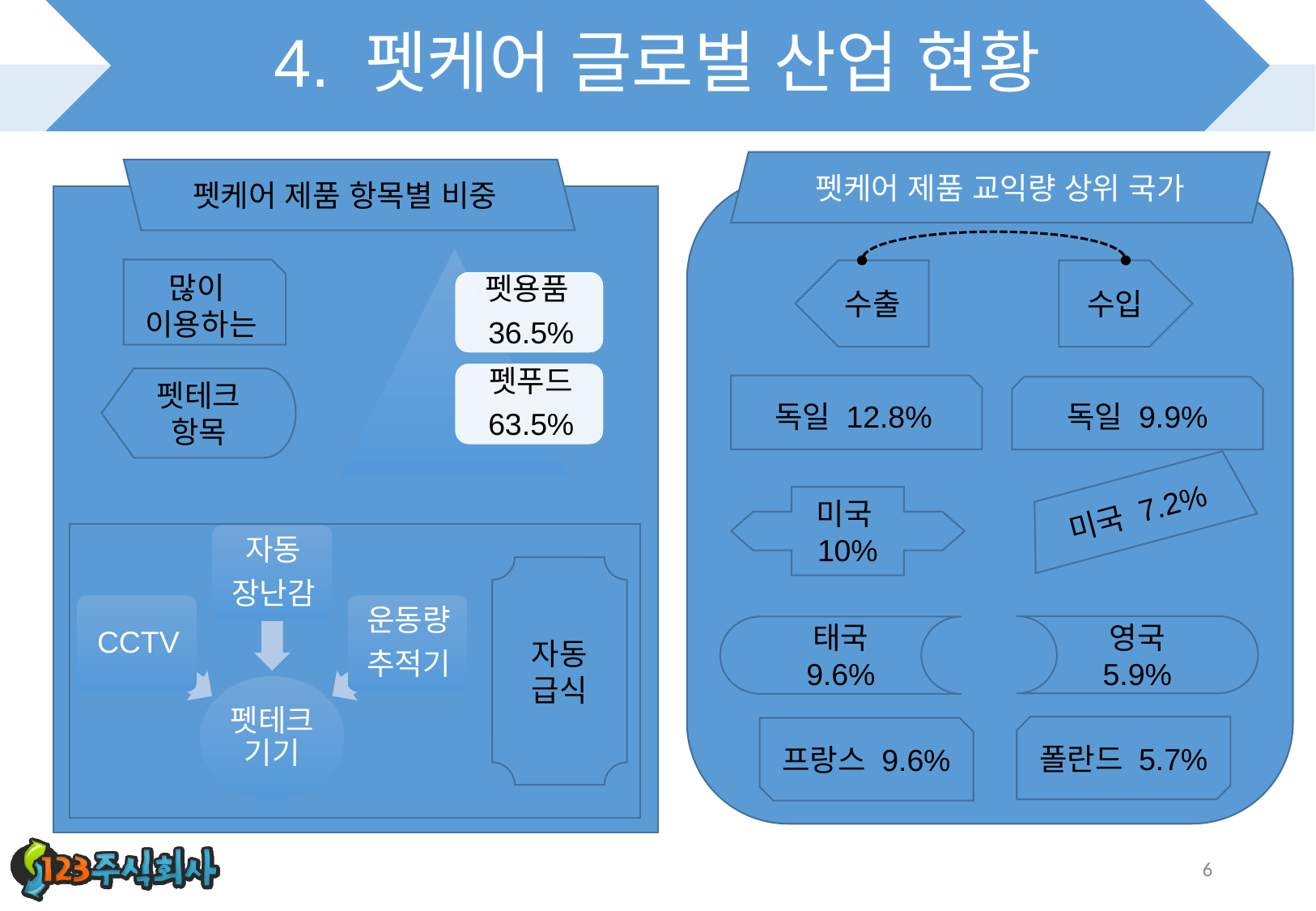

# 4. 펫케어 글로벌 산업 현황
펫케어 제품 교익량 상위 국가
펫케어 제품 항목별 비중

펫용품
36.5%
펫푸드
63.5%
많이
이용하는
수출
수입
펫테크항목
독일 12.8%
독일 9.9%
미국 7.2%
미국10%

펫테크기기
CCTV
자동
장난감
운동량
추적기
자동
급식
영국
5.9%
태국
9.6%
폴란드 5.7%
프랑스 9.6%
6